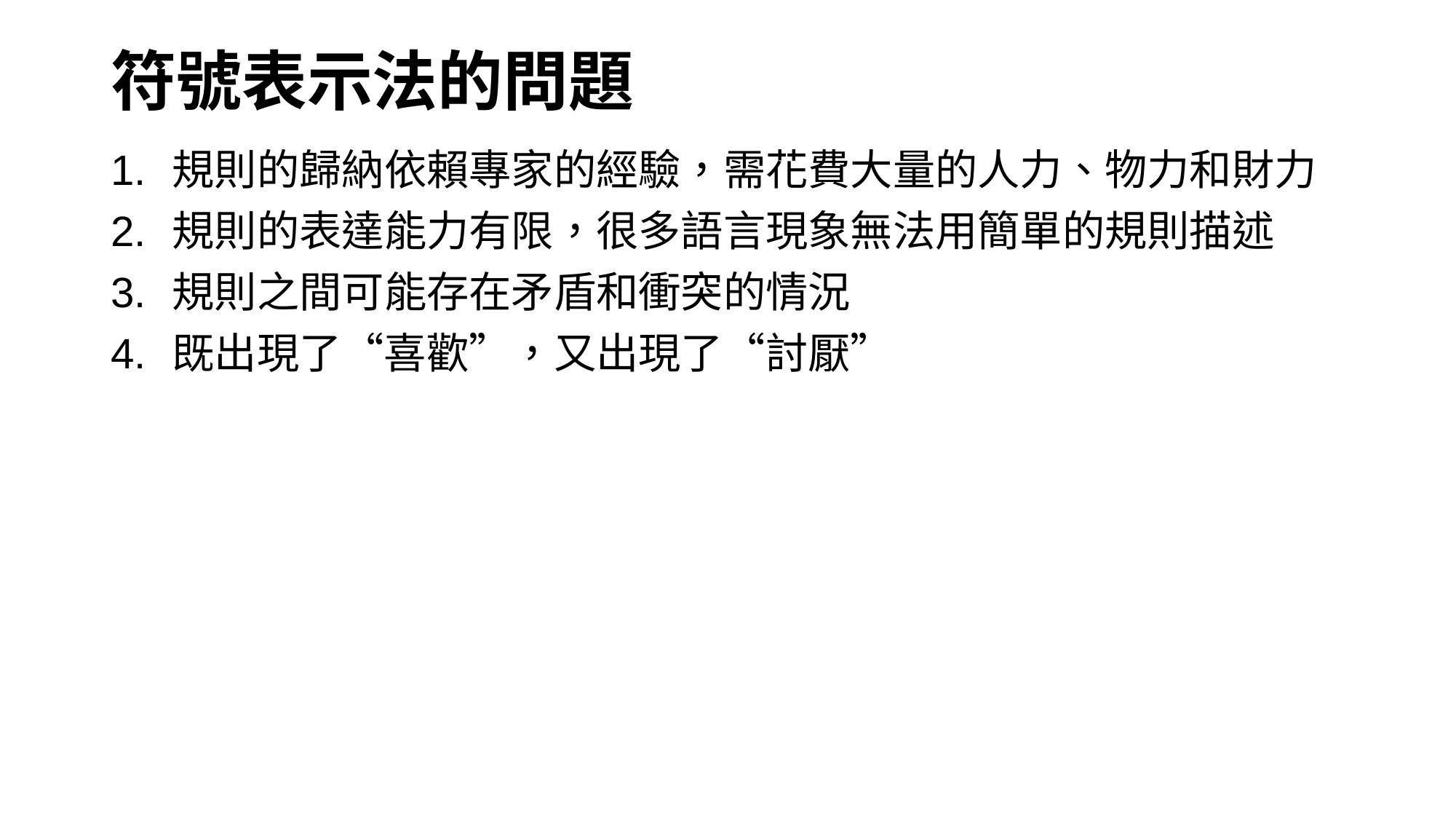

# 符號表示法的問題
規則的歸納依賴專家的經驗，需花費大量的人力、物力和財力
規則的表達能力有限，很多語言現象無法用簡單的規則描述
規則之間可能存在矛盾和衝突的情況
既出現了“喜歡”，又出現了“討厭”